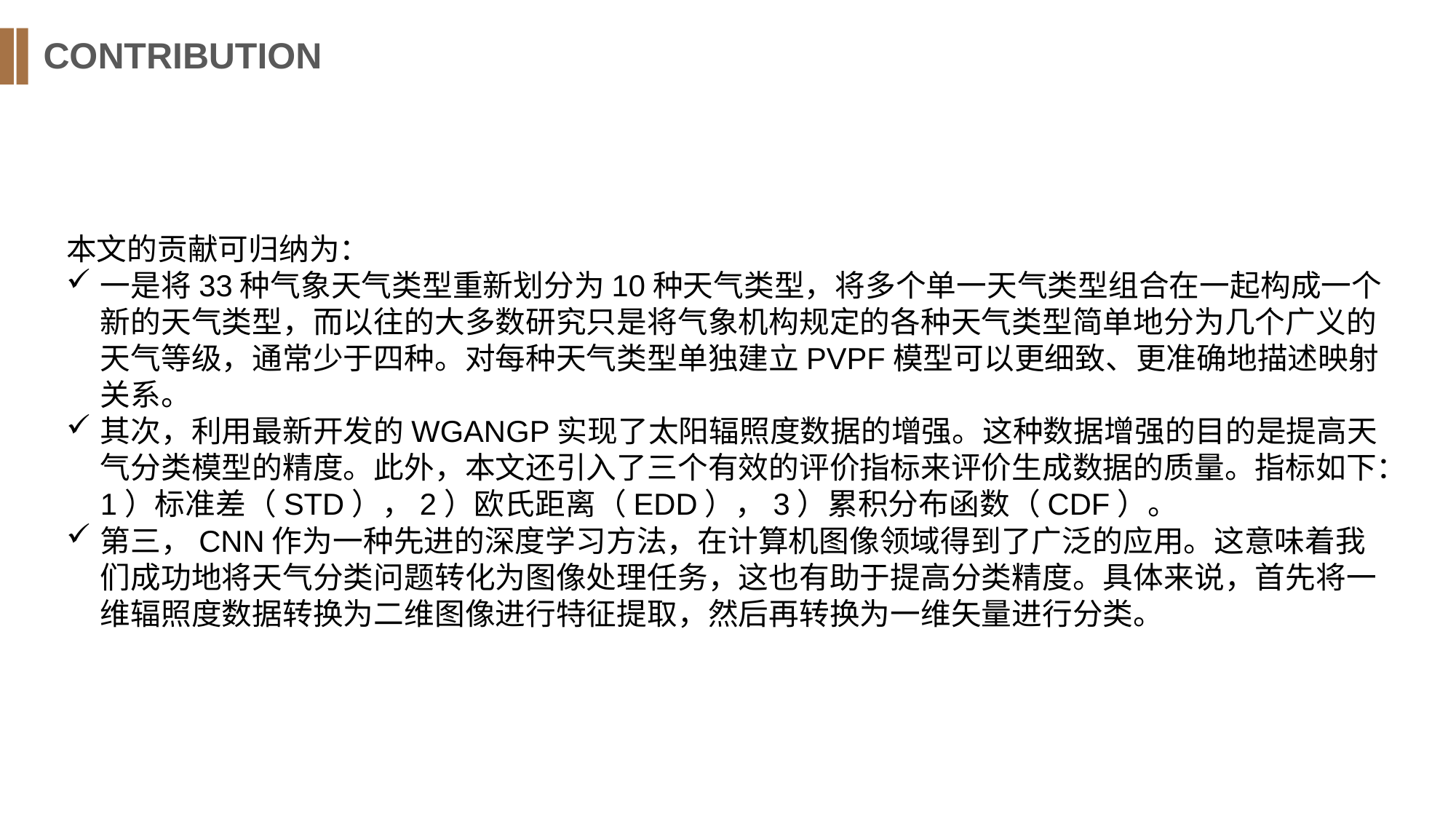

CONTRIBUTION

本文的贡献可归纳为：
一是将33种气象天气类型重新划分为10种天气类型，将多个单一天气类型组合在一起构成一个新的天气类型，而以往的大多数研究只是将气象机构规定的各种天气类型简单地分为几个广义的天气等级，通常少于四种。对每种天气类型单独建立PVPF模型可以更细致、更准确地描述映射关系。
其次，利用最新开发的WGANGP实现了太阳辐照度数据的增强。这种数据增强的目的是提高天气分类模型的精度。此外，本文还引入了三个有效的评价指标来评价生成数据的质量。指标如下：1）标准差（STD），2）欧氏距离（EDD），3）累积分布函数（CDF）。
第三，CNN作为一种先进的深度学习方法，在计算机图像领域得到了广泛的应用。这意味着我们成功地将天气分类问题转化为图像处理任务，这也有助于提高分类精度。具体来说，首先将一维辐照度数据转换为二维图像进行特征提取，然后再转换为一维矢量进行分类。